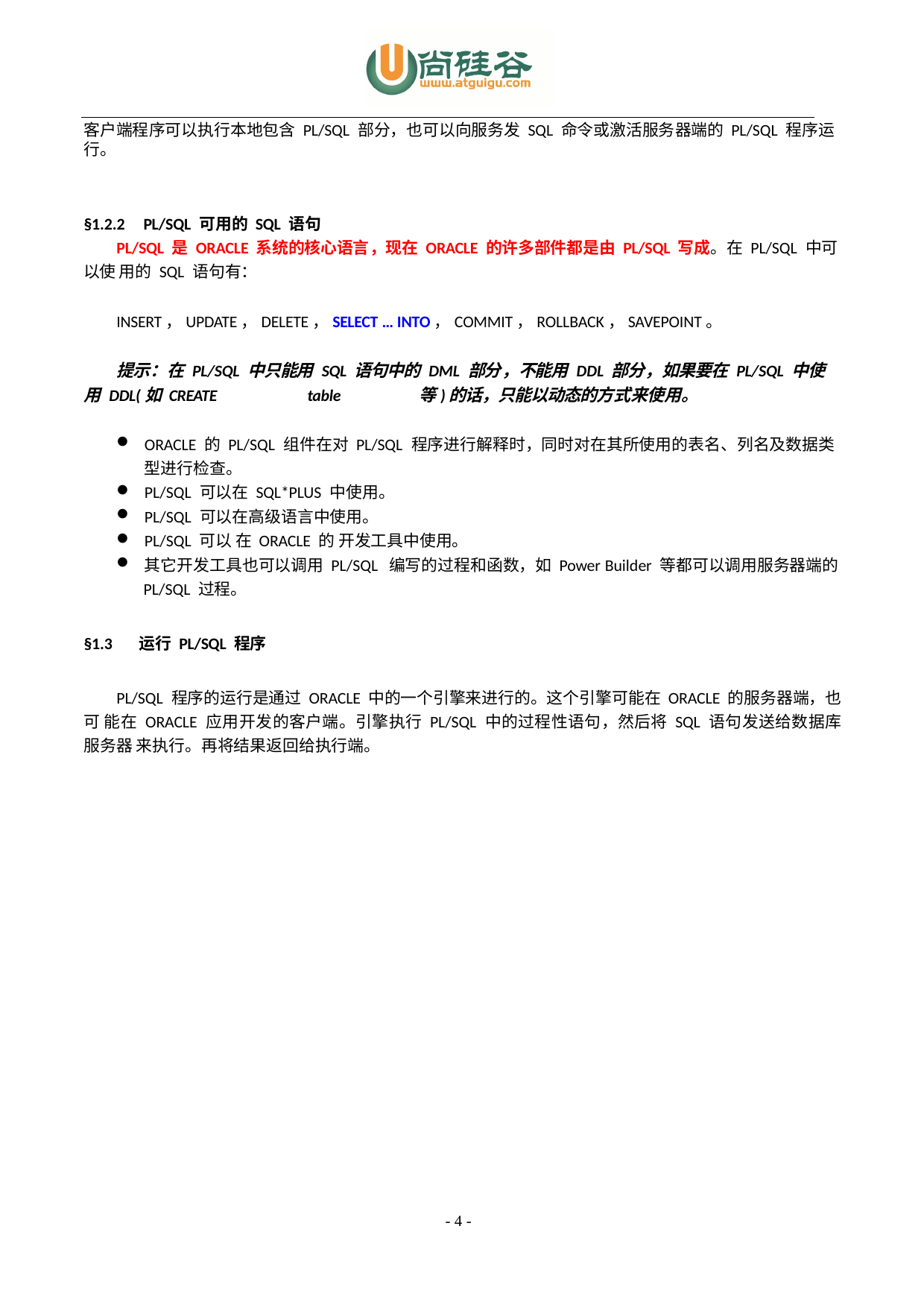

客户端程序可以执行本地包含PL/SQL 部分，也可以向服务发 SQL 命令或激活服务器端的 PL/SQL 程序运行。

§1.2.2	PL/SQL 可用的 SQL 语句
PL/SQL 是 ORACLE 系统的核心语言，现在 ORACLE 的许多部件都是由 PL/SQL 写成。在 PL/SQL 中可以使 用的 SQL 语句有：

INSERT，UPDATE，DELETE，SELECT … INTO，COMMIT，ROLLBACK，SAVEPOINT。

提示：在 PL/SQL 中只能用 SQL 语句中的 DML 部分，不能用 DDL 部分，如果要在 PL/SQL 中使用 DDL(如 CREATE	table	等)的话，只能以动态的方式来使用。

ORACLE 的 PL/SQL 组件在对 PL/SQL 程序进行解释时，同时对在其所使用的表名、列名及数据类 型进行检查。
PL/SQL 可以在 SQL*PLUS 中使用。
PL/SQL 可以在高级语言中使用。
PL/SQL 可以 在 ORACLE 的 开发工具中使用。
其它开发工具也可以调用 PL/SQL 编写的过程和函数，如 Power Builder 等都可以调用服务器端的
PL/SQL 过程。

§1.3	运行 PL/SQL 程序

PL/SQL 程序的运行是通过 ORACLE 中的一个引擎来进行的。这个引擎可能在 ORACLE 的服务器端，也可 能在 ORACLE 应用开发的客户端。引擎执行 PL/SQL 中的过程性语句，然后将 SQL 语句发送给数据库服务器 来执行。再将结果返回给执行端。
- 4 -